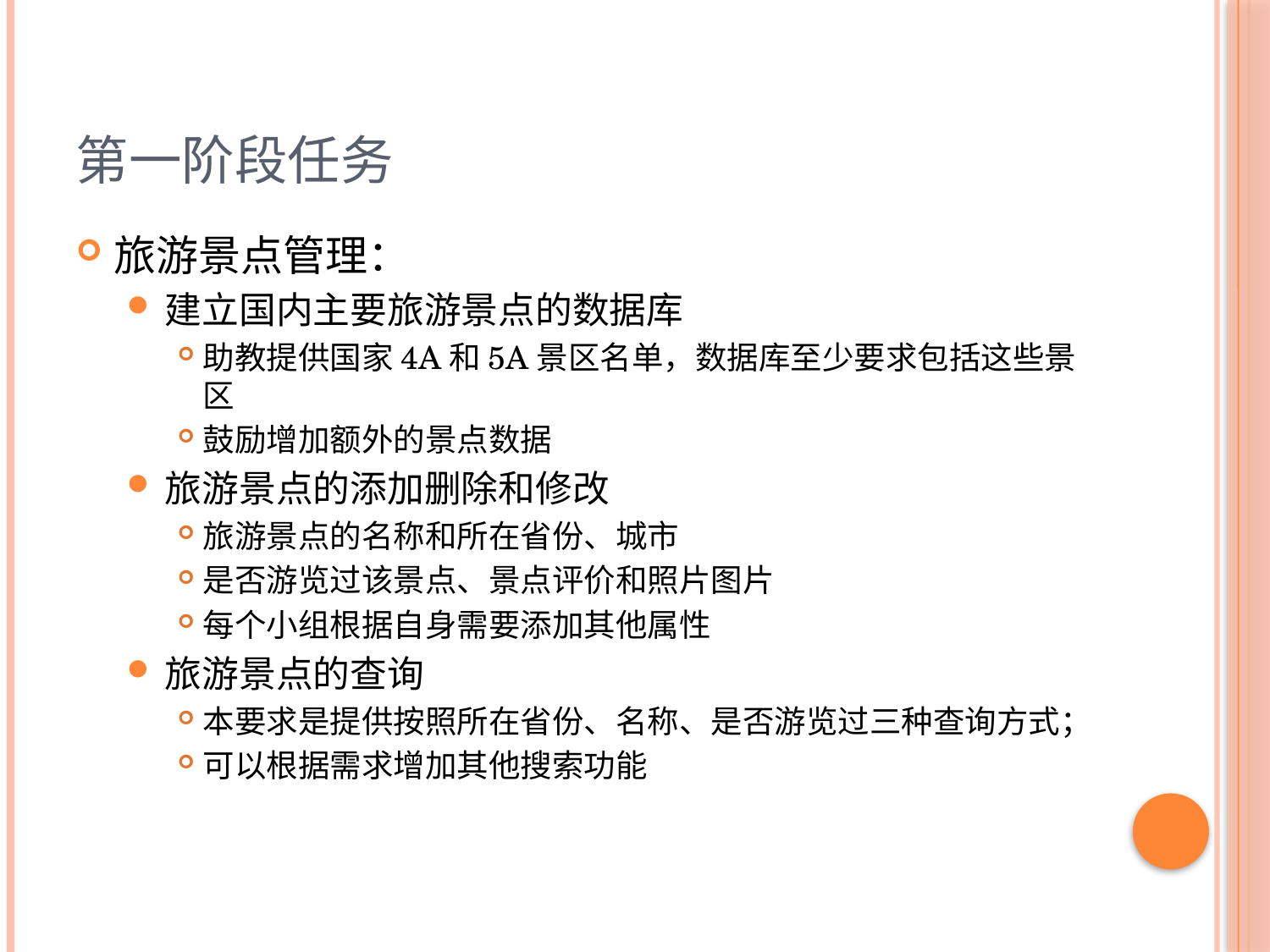

# 第一阶段任务
旅游景点管理：
建立国内主要旅游景点的数据库
助教提供国家4A和5A景区名单，数据库至少要求包括这些景区
鼓励增加额外的景点数据
旅游景点的添加删除和修改
旅游景点的名称和所在省份、城市
是否游览过该景点、景点评价和照片图片
每个小组根据自身需要添加其他属性
旅游景点的查询
本要求是提供按照所在省份、名称、是否游览过三种查询方式；
可以根据需求增加其他搜索功能